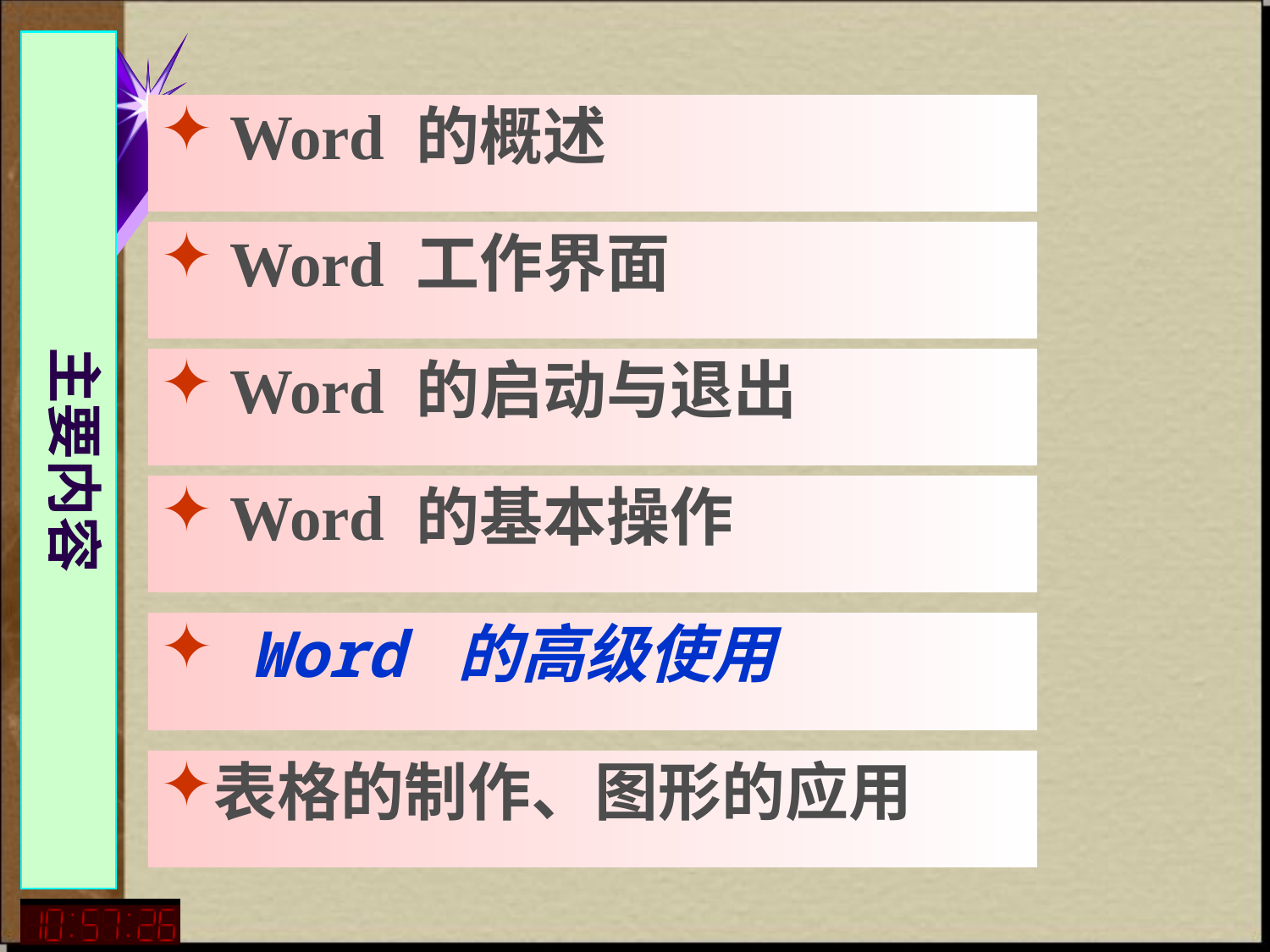

主要内容
 Word 的概述
 Word 工作界面
 Word 的启动与退出
 Word 的基本操作
 Word 的高级使用
表格的制作、图形的应用